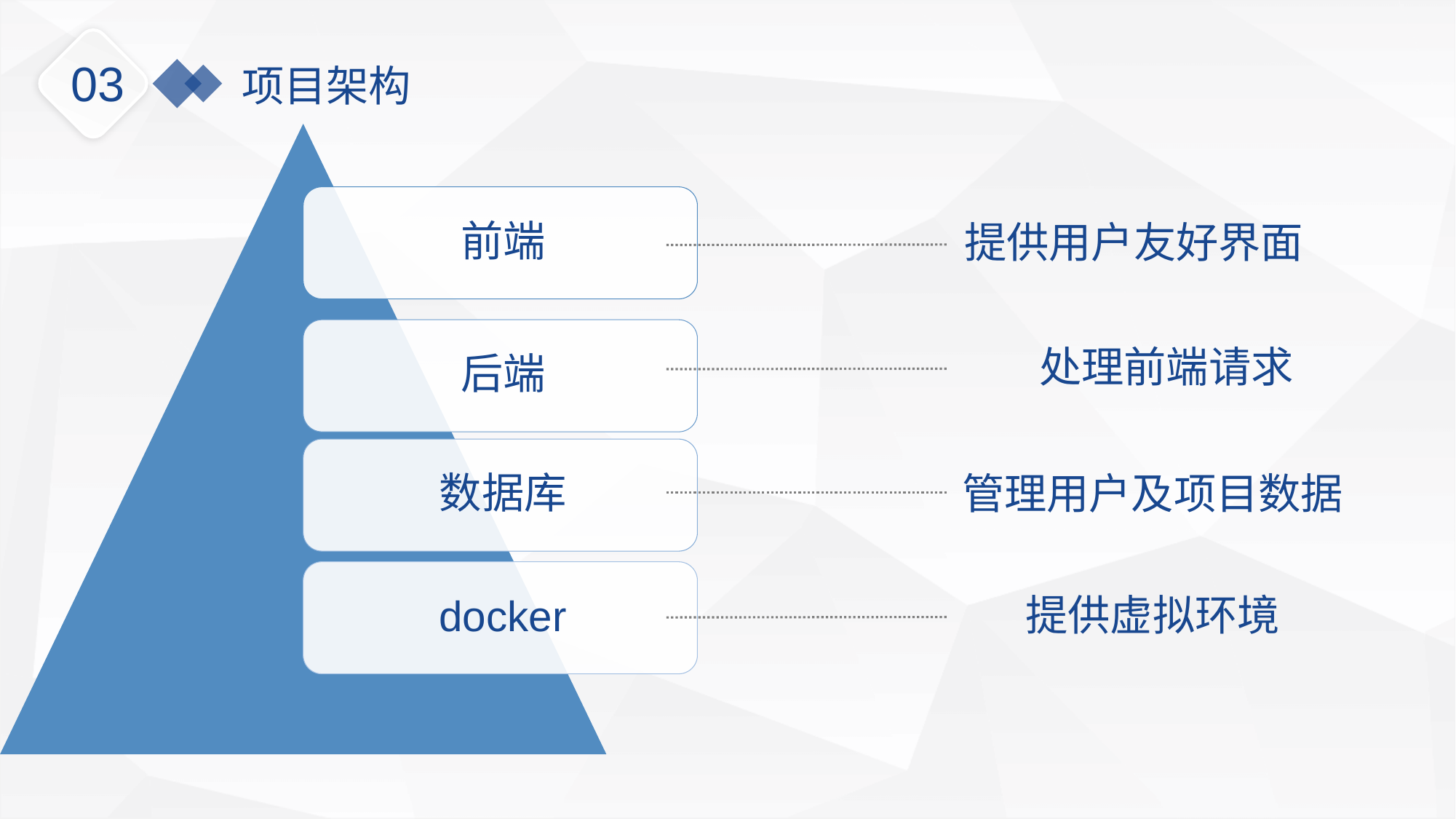

03
项目架构

前端
后端
数据库
docker
提供用户友好界面
处理前端请求
管理用户及项目数据
提供虚拟环境